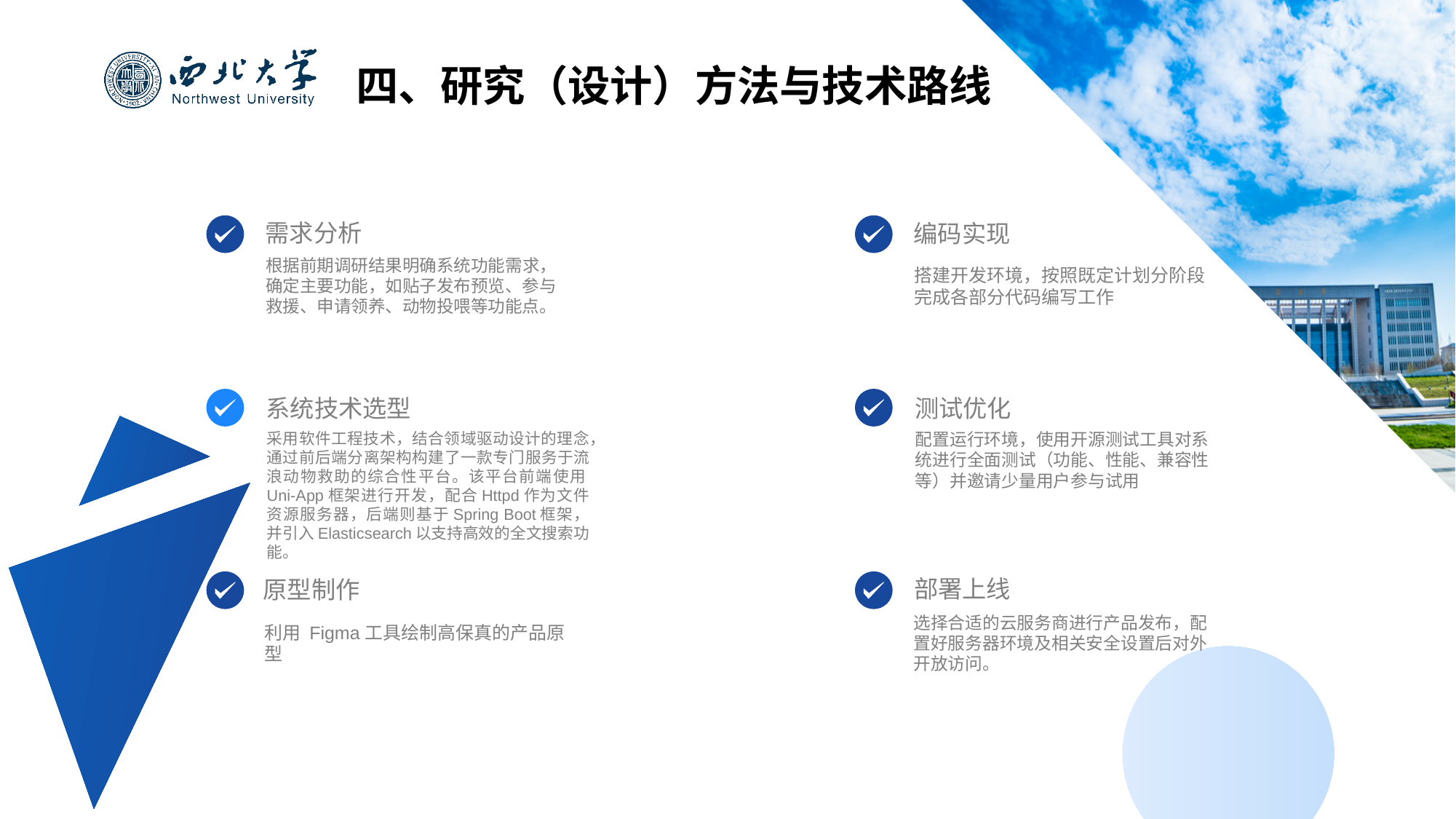

四、研究（设计）方法与技术路线

需求分析
根据前期调研结果明确系统功能需求，确定主要功能，如贴子发布预览、参与救援、申请领养、动物投喂等功能点。
编码实现
搭建开发环境，按照既定计划分阶段完成各部分代码编写工作
测试优化
配置运行环境，使用开源测试工具对系统进行全面测试（功能、性能、兼容性等）并邀请少量用户参与试用
系统技术选型
采用软件工程技术，结合领域驱动设计的理念，通过前后端分离架构构建了一款专门服务于流浪动物救助的综合性平台。该平台前端使用Uni-App框架进行开发，配合Httpd作为文件资源服务器，后端则基于Spring Boot框架，并引入Elasticsearch以支持高效的全文搜索功能。

原型制作
利用 Figma工具绘制高保真的产品原型
部署上线
选择合适的云服务商进行产品发布，配置好服务器环境及相关安全设置后对外开放访问。